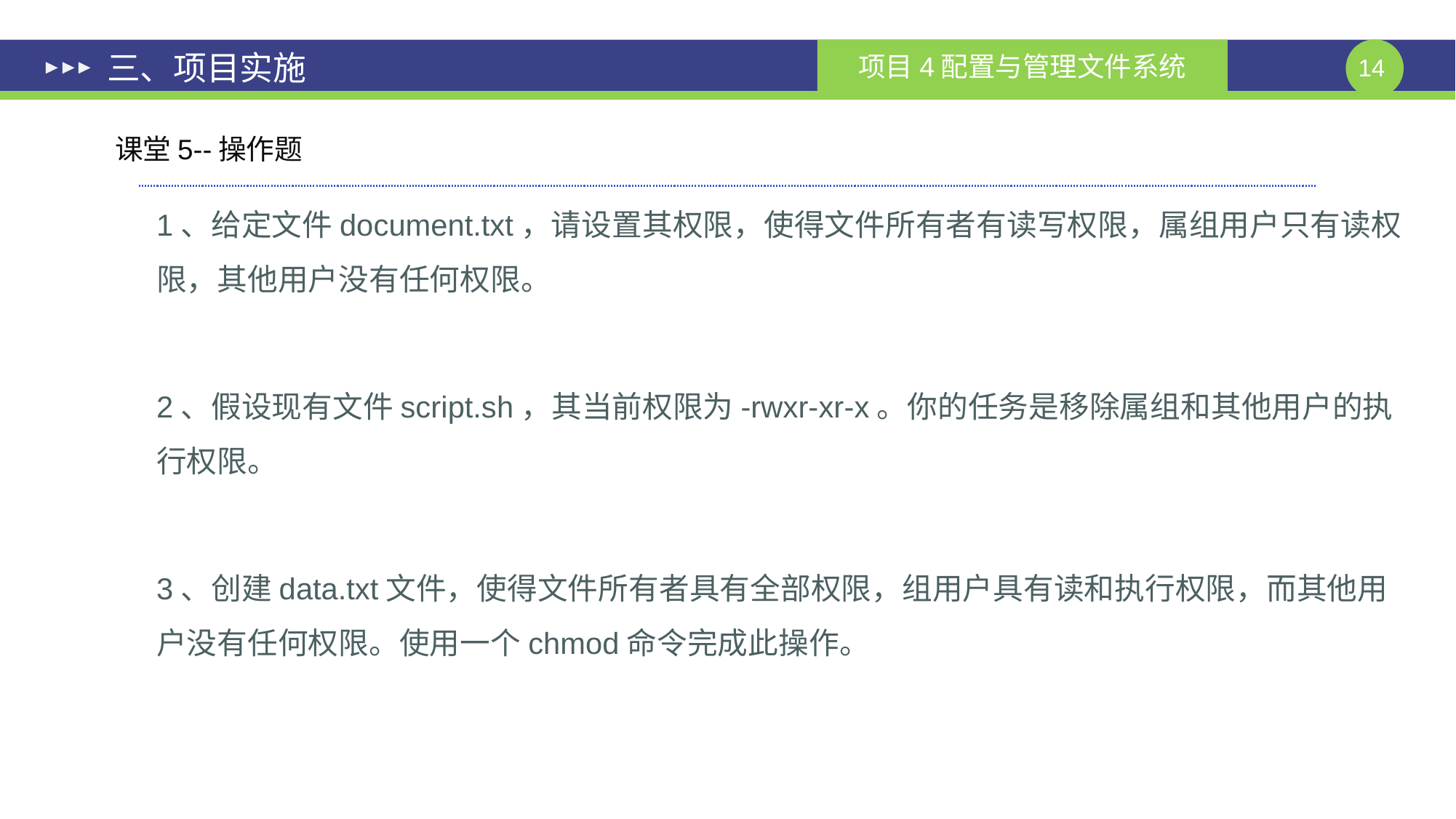

# 三、项目实施
课堂5--操作题
1、给定文件document.txt，请设置其权限，使得文件所有者有读写权限，属组用户只有读权限，其他用户没有任何权限。

2、假设现有文件script.sh，其当前权限为-rwxr-xr-x。你的任务是移除属组和其他用户的执行权限。

3、创建data.txt文件，使得文件所有者具有全部权限，组用户具有读和执行权限，而其他用户没有任何权限。使用一个chmod命令完成此操作。